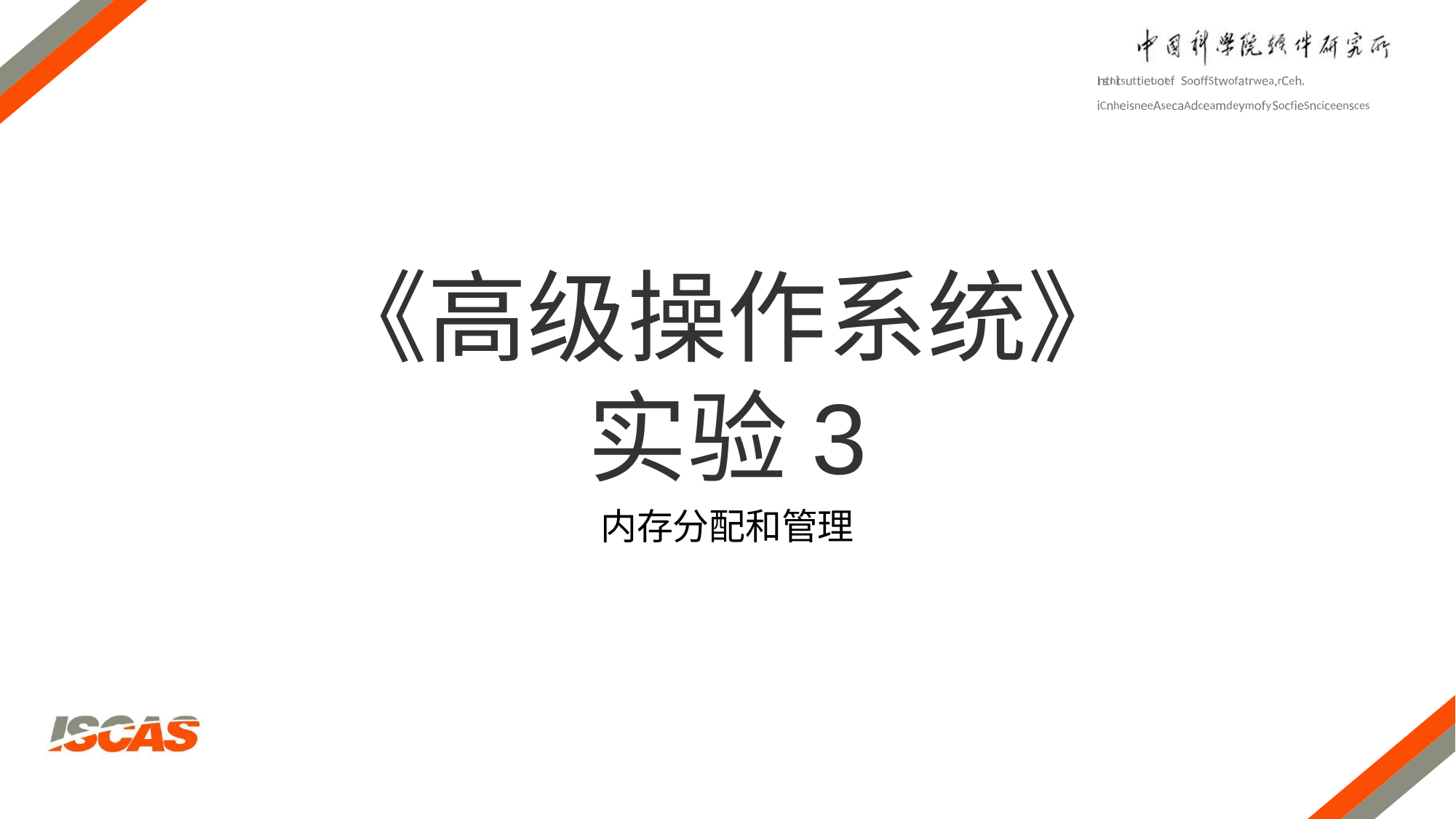

InstInitsuttietuotef SooffStwofatrwea,rCeh, iCnheisneeAsecaAdceamdeymofySocfieSnciceensces
# 《高级操作系统》 实验3
内存分配和管理